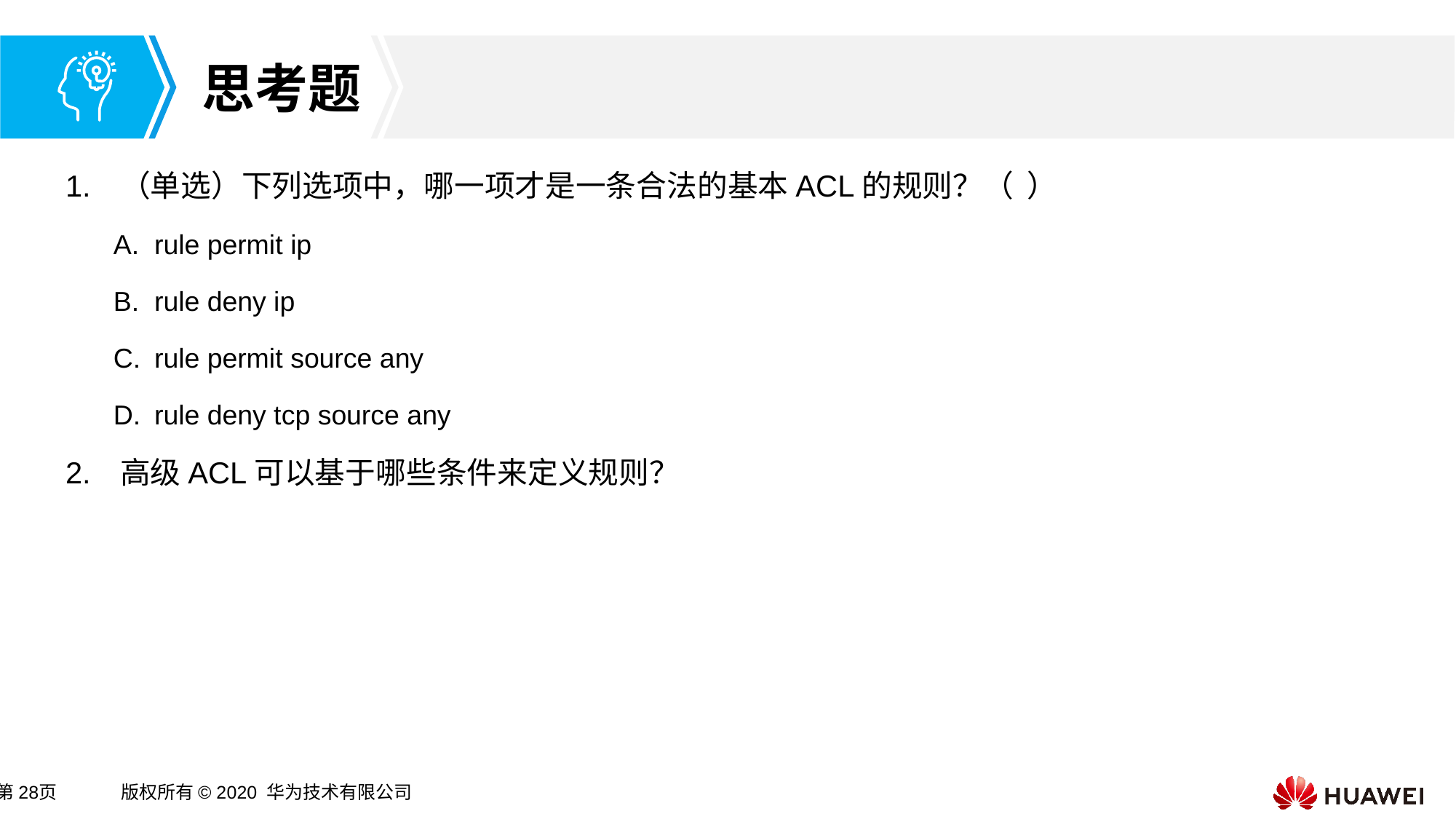

（单选）下列选项中，哪一项才是一条合法的基本ACL的规则？（  ）
rule permit ip
rule deny ip
rule permit source any
rule deny tcp source any
高级ACL可以基于哪些条件来定义规则？